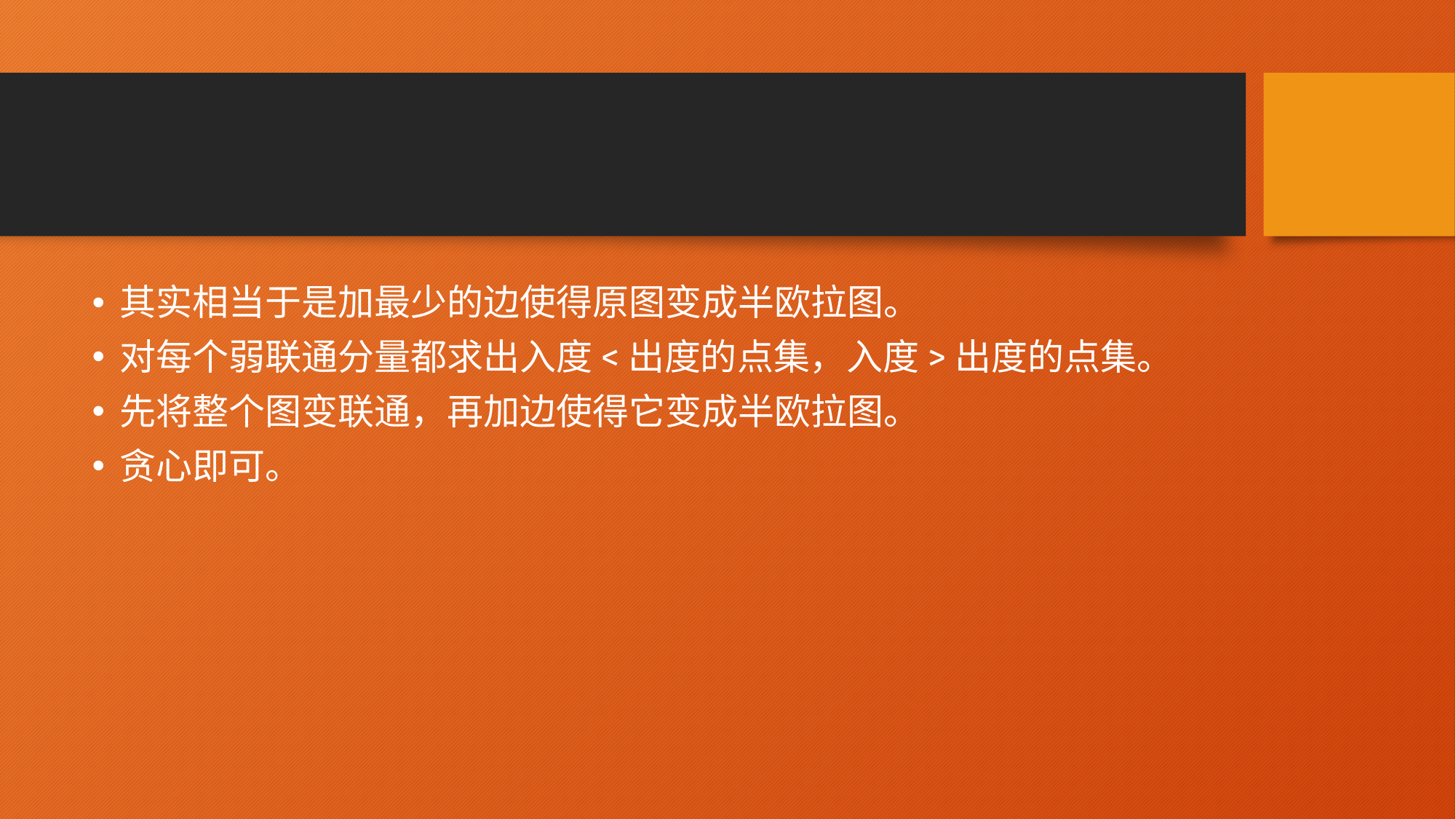

#
其实相当于是加最少的边使得原图变成半欧拉图。
对每个弱联通分量都求出入度<出度的点集，入度>出度的点集。
先将整个图变联通，再加边使得它变成半欧拉图。
贪心即可。